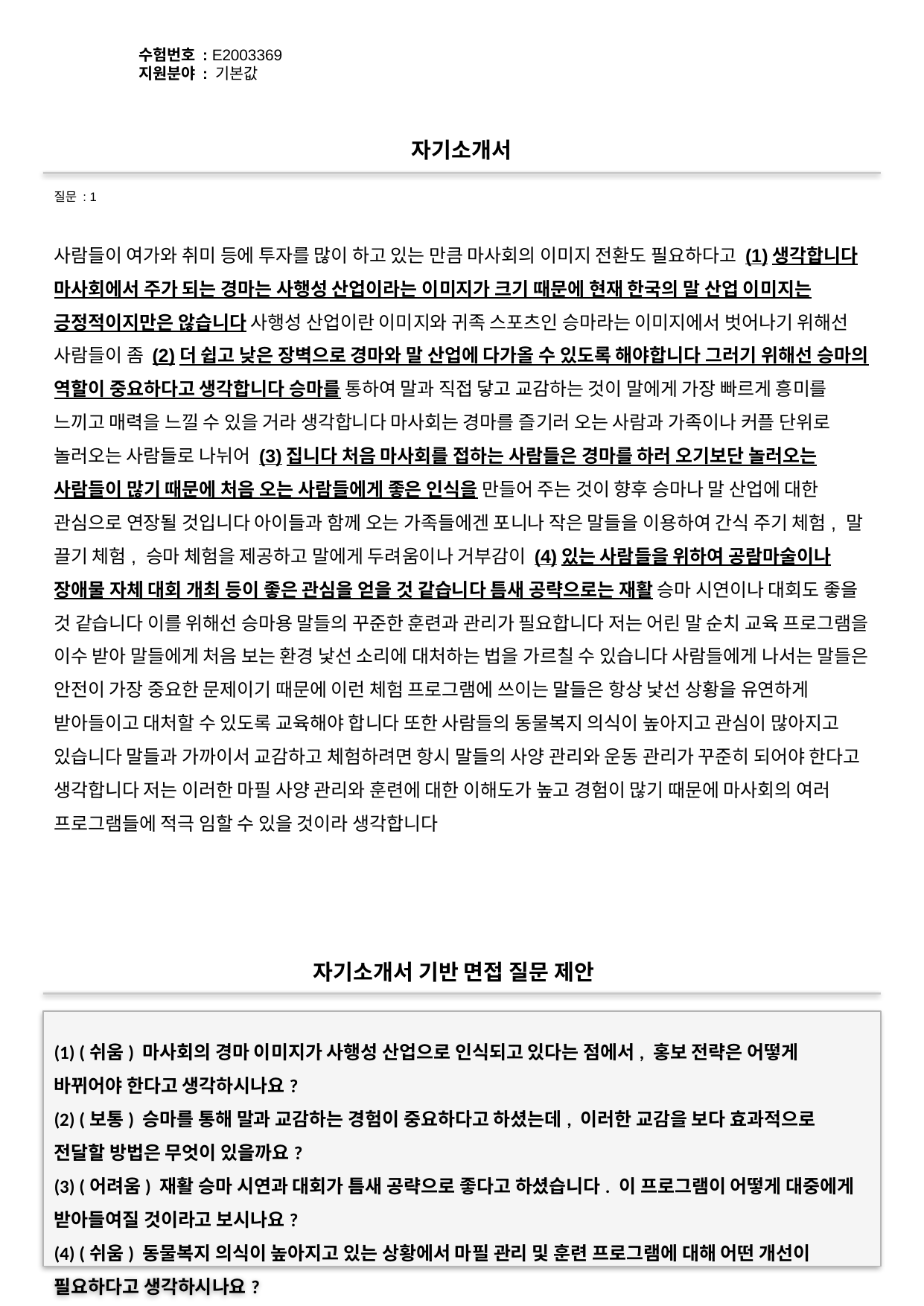

수험번호 : E2003369
지원분야 : 기본값
#

자기소개서

질문 : 1

사람들이 여가와 취미 등에 투자를 많이 하고 있는 만큼 마사회의 이미지 전환도 필요하다고 (1)생각합니다 마사회에서 주가 되는 경마는 사행성 산업이라는 이미지가 크기 때문에 현재 한국의 말 산업 이미지는 긍정적이지만은 않습니다 사행성 산업이란 이미지와 귀족 스포츠인 승마라는 이미지에서 벗어나기 위해선 사람들이 좀 (2)더 쉽고 낮은 장벽으로 경마와 말 산업에 다가올 수 있도록 해야합니다 그러기 위해선 승마의 역할이 중요하다고 생각합니다 승마를 통하여 말과 직접 닿고 교감하는 것이 말에게 가장 빠르게 흥미를 느끼고 매력을 느낄 수 있을 거라 생각합니다 마사회는 경마를 즐기러 오는 사람과 가족이나 커플 단위로 놀러오는 사람들로 나뉘어 (3)집니다 처음 마사회를 접하는 사람들은 경마를 하러 오기보단 놀러오는 사람들이 많기 때문에 처음 오는 사람들에게 좋은 인식을 만들어 주는 것이 향후 승마나 말 산업에 대한 관심으로 연장될 것입니다 아이들과 함께 오는 가족들에겐 포니나 작은 말들을 이용하여 간식 주기 체험, 말 끌기 체험, 승마 체험을 제공하고 말에게 두려움이나 거부감이 (4)있는 사람들을 위하여 공람마술이나 장애물 자체 대회 개최 등이 좋은 관심을 얻을 것 같습니다 틈새 공략으로는 재활 승마 시연이나 대회도 좋을 것 같습니다 이를 위해선 승마용 말들의 꾸준한 훈련과 관리가 필요합니다 저는 어린 말 순치 교육 프로그램을 이수 받아 말들에게 처음 보는 환경 낯선 소리에 대처하는 법을 가르칠 수 있습니다 사람들에게 나서는 말들은 안전이 가장 중요한 문제이기 때문에 이런 체험 프로그램에 쓰이는 말들은 항상 낯선 상황을 유연하게 받아들이고 대처할 수 있도록 교육해야 합니다 또한 사람들의 동물복지 의식이 높아지고 관심이 많아지고 있습니다 말들과 가까이서 교감하고 체험하려면 항시 말들의 사양 관리와 운동 관리가 꾸준히 되어야 한다고 생각합니다 저는 이러한 마필 사양 관리와 훈련에 대한 이해도가 높고 경험이 많기 때문에 마사회의 여러 프로그램들에 적극 임할 수 있을 것이라 생각합니다

자기소개서 기반 면접 질문 제안

(1) (쉬움) 마사회의 경마 이미지가 사행성 산업으로 인식되고 있다는 점에서, 홍보 전략은 어떻게 바뀌어야 한다고 생각하시나요?
(2) (보통) 승마를 통해 말과 교감하는 경험이 중요하다고 하셨는데, 이러한 교감을 보다 효과적으로 전달할 방법은 무엇이 있을까요?
(3) (어려움) 재활 승마 시연과 대회가 틈새 공략으로 좋다고 하셨습니다. 이 프로그램이 어떻게 대중에게 받아들여질 것이라고 보시나요?
(4) (쉬움) 동물복지 의식이 높아지고 있는 상황에서 마필 관리 및 훈련 프로그램에 대해 어떤 개선이 필요하다고 생각하시나요?